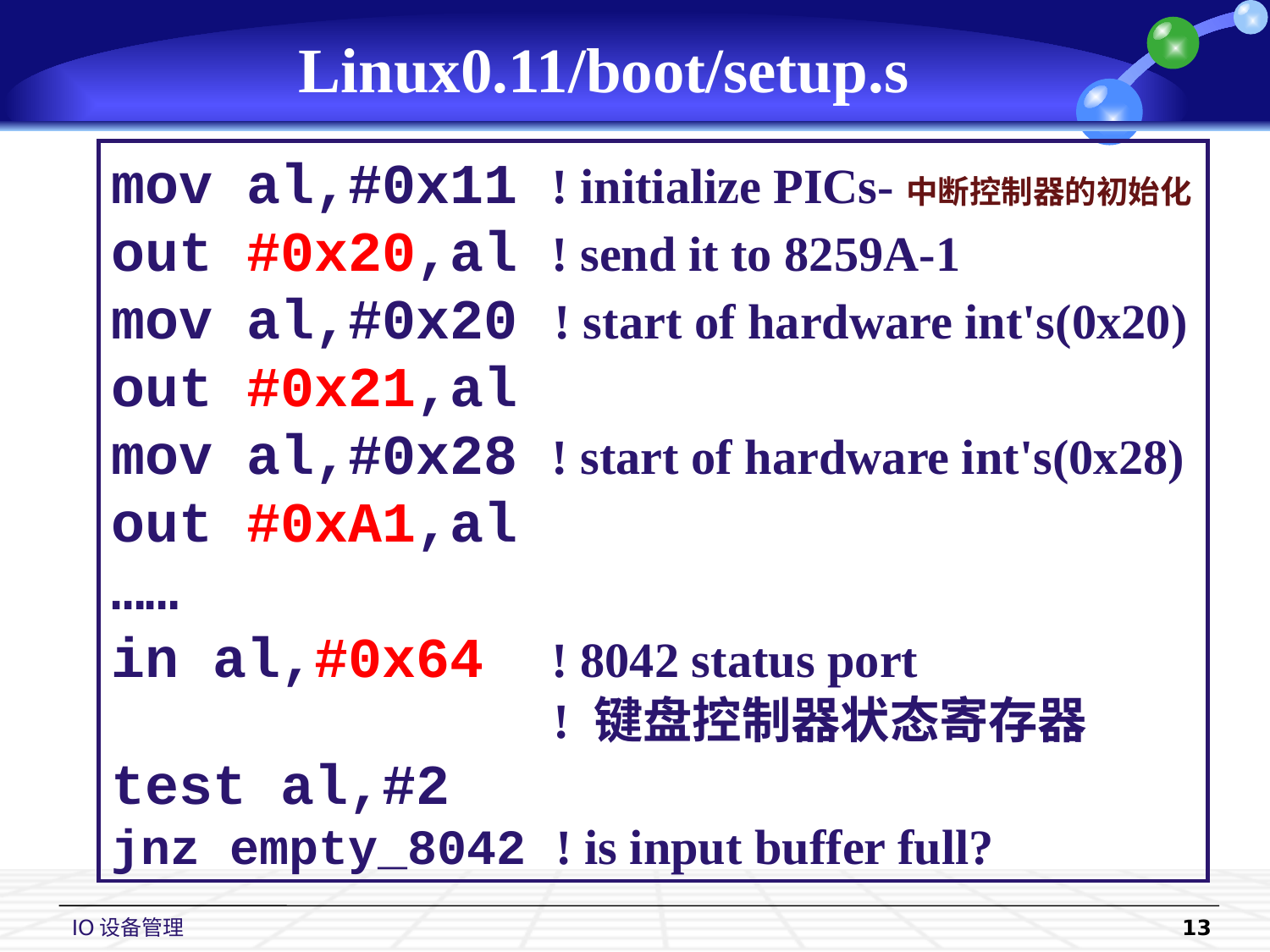

Linux0.11/boot/setup.s
mov al,#0x11 ! initialize PICs-中断控制器的初始化
out #0x20,al ! send it to 8259A-1
mov al,#0x20   ! start of hardware int's(0x20)
out #0x21,al
mov al,#0x28 ! start of hardware int's(0x28)
out #0xA1,al
……
in al,#0x64  ! 8042 status port
                                    ! 键盘控制器状态寄存器
test al,#2
jnz empty_8042 ! is input buffer full?
IO设备管理
13